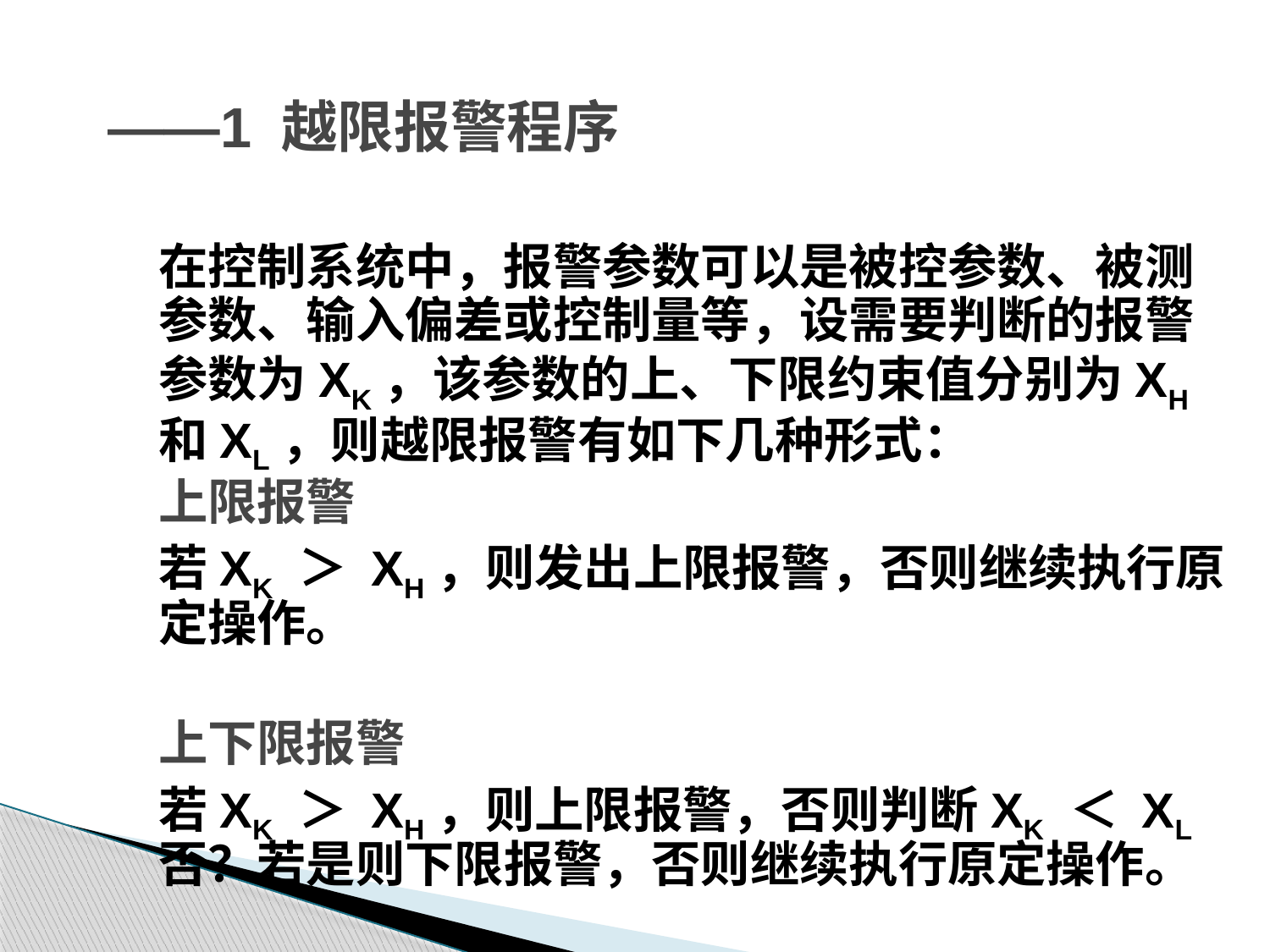

# ——1 越限报警程序
	在控制系统中，报警参数可以是被控参数、被测参数、输入偏差或控制量等，设需要判断的报警参数为XK，该参数的上、下限约束值分别为XH和XL，则越限报警有如下几种形式：
	上限报警
	若XK ＞ XH，则发出上限报警，否则继续执行原定操作。

	上下限报警
	若XK ＞ XH，则上限报警，否则判断XK ＜ XL否？若是则下限报警，否则继续执行原定操作。